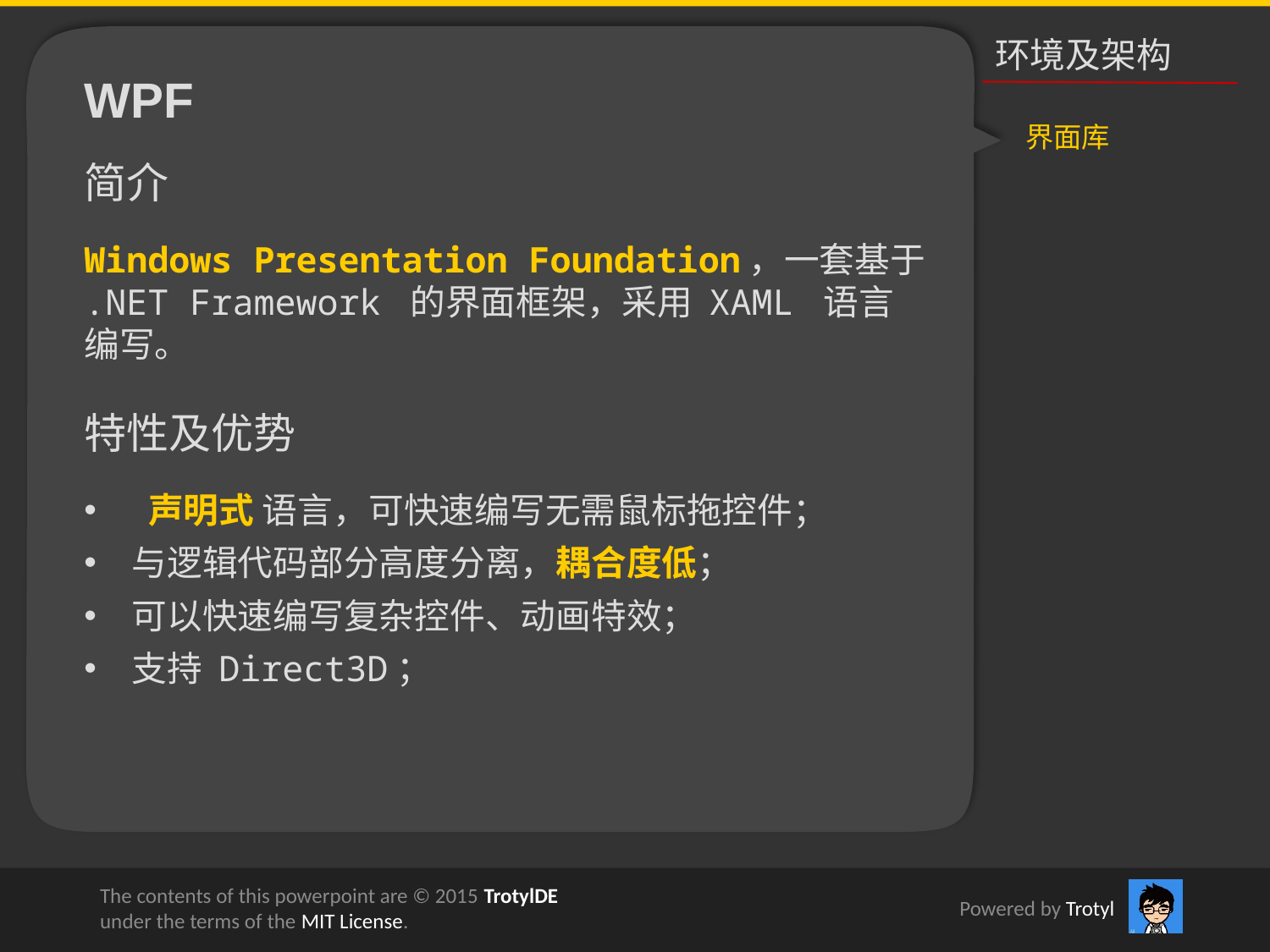

环境及架构
WPF
界面库
简介
Windows Presentation Foundation，一套基于 .NET Framework 的界面框架，采用 XAML 语言编写。
特性及优势
 声明式 语言，可快速编写无需鼠标拖控件；
与逻辑代码部分高度分离，耦合度低；
可以快速编写复杂控件、动画特效；
支持 Direct3D；